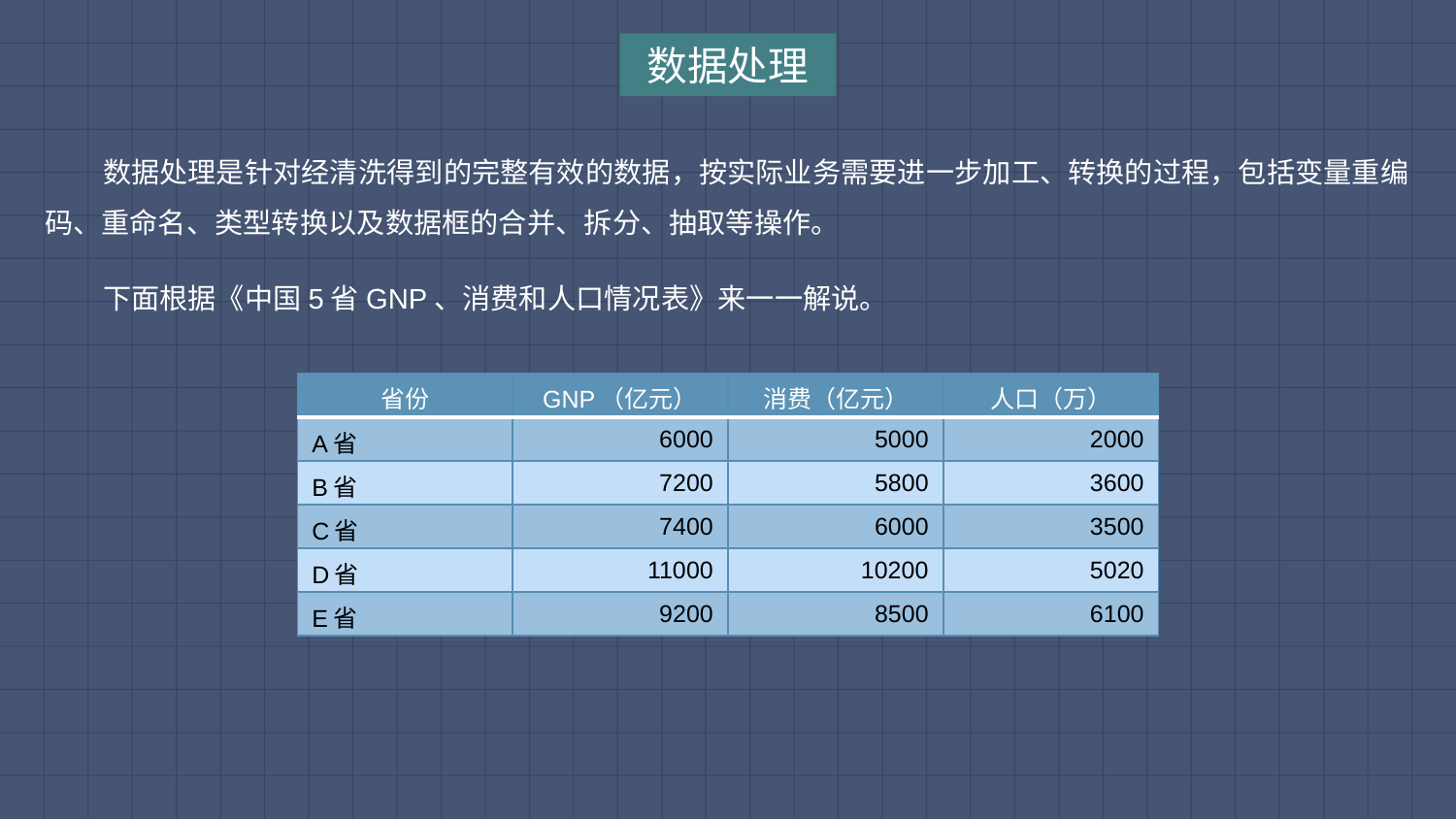

数据处理
	数据处理是针对经清洗得到的完整有效的数据，按实际业务需要进一步加工、转换的过程，包括变量重编码、重命名、类型转换以及数据框的合并、拆分、抽取等操作。
	下面根据《中国5省GNP、消费和人口情况表》来一一解说。
| 省份 | GNP（亿元） | 消费（亿元） | 人口（万） |
| --- | --- | --- | --- |
| A省 | 6000 | 5000 | 2000 |
| B省 | 7200 | 5800 | 3600 |
| C省 | 7400 | 6000 | 3500 |
| D省 | 11000 | 10200 | 5020 |
| E省 | 9200 | 8500 | 6100 |